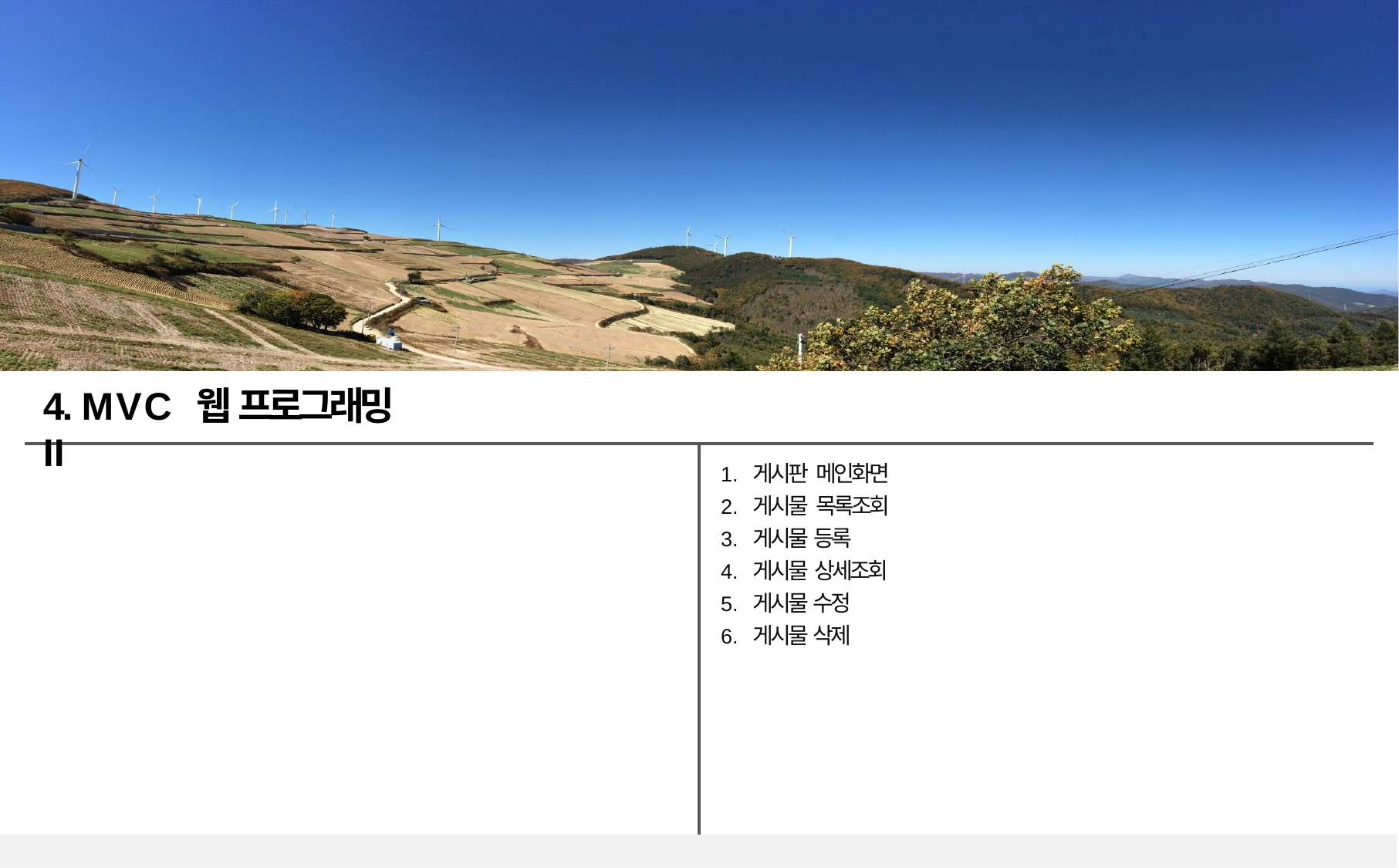

# 4. MVC 웹 프로그래밍 II

게시판  메인화면
게시물  목록조회
게시물 등록
게시물 상세조회
게시물  수정
게시물  삭제